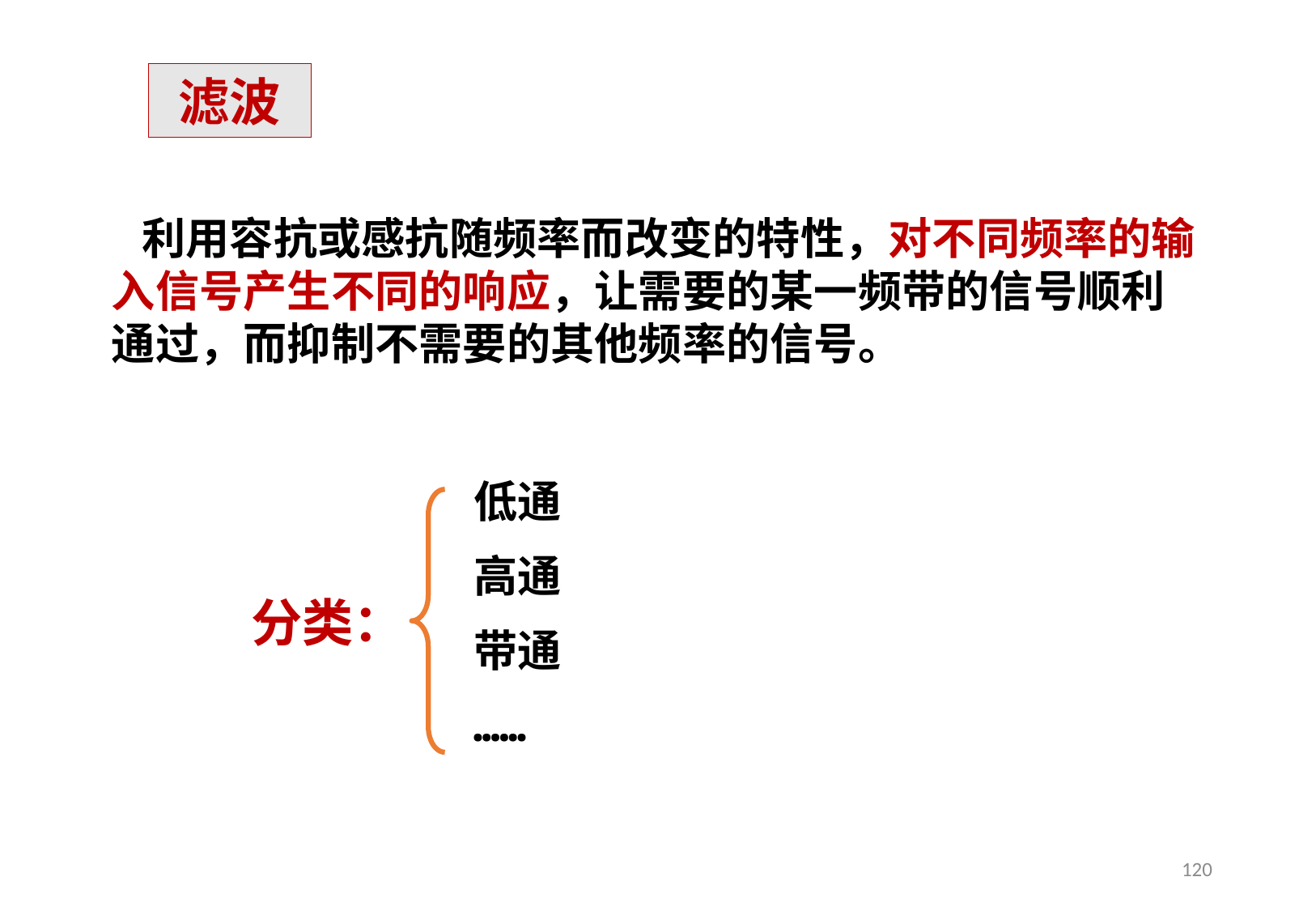

滤波
  利用容抗或感抗随频率而改变的特性，对不同频率的输入信号产生不同的响应，让需要的某一频带的信号顺利通过，而抑制不需要的其他频率的信号。
低通
高通
带通
……

分类：
120